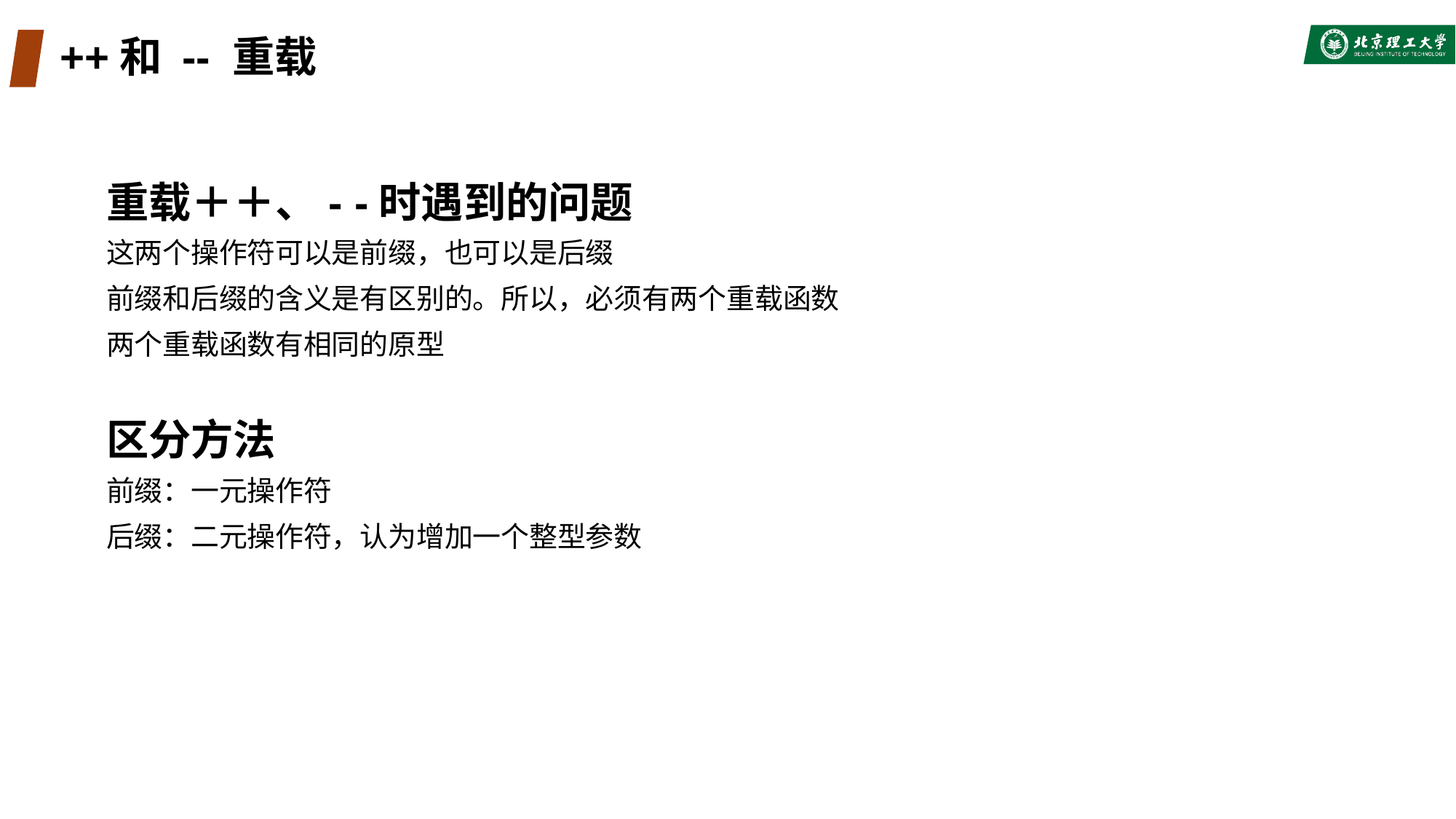

# ++和 -- 重载
重载＋＋、- -时遇到的问题
这两个操作符可以是前缀，也可以是后缀
前缀和后缀的含义是有区别的。所以，必须有两个重载函数
两个重载函数有相同的原型

区分方法
前缀：一元操作符
后缀：二元操作符，认为增加一个整型参数